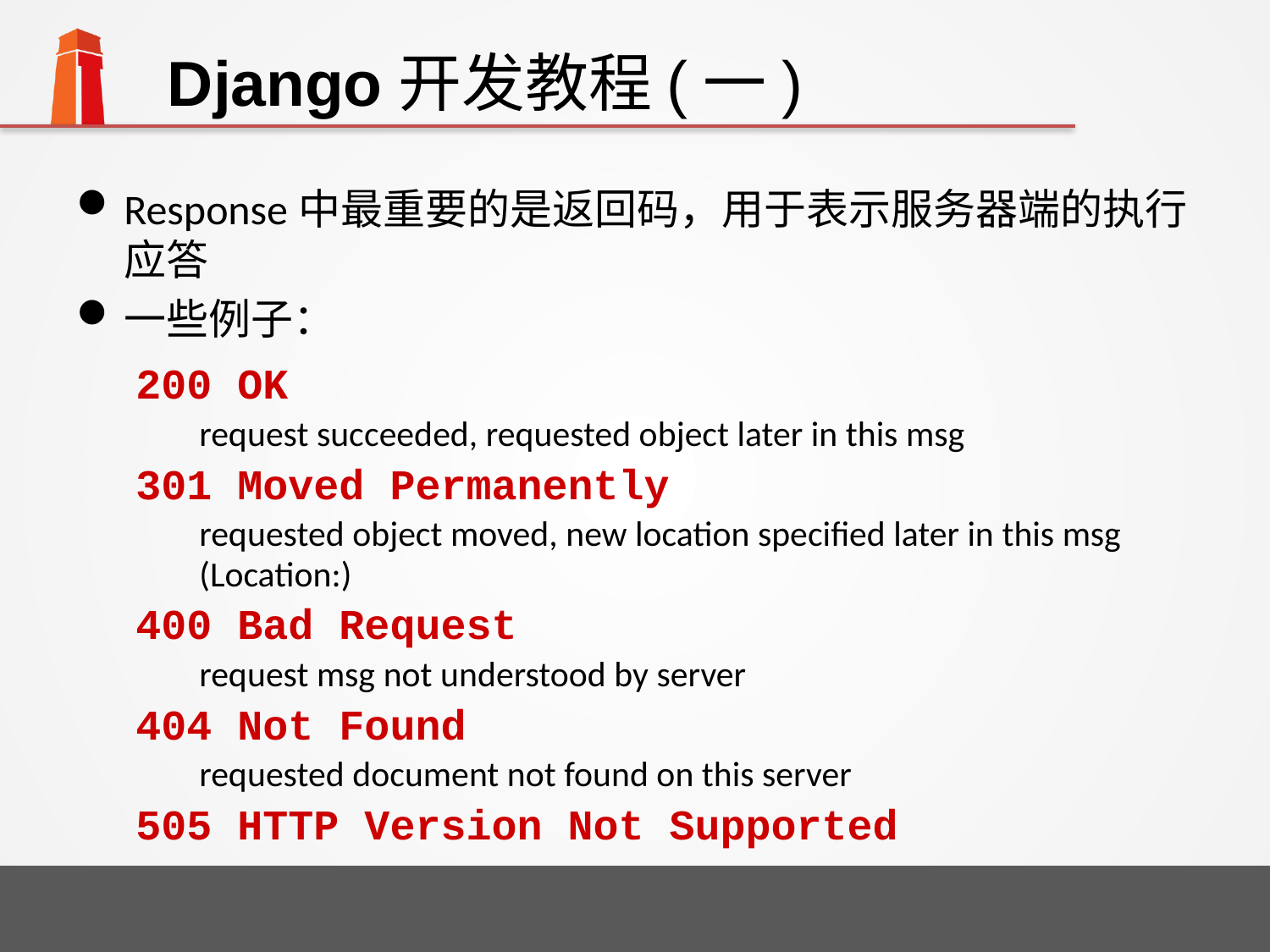

# Django开发教程(一)
Response中最重要的是返回码，用于表示服务器端的执行应答
一些例子：
200 OK
request succeeded, requested object later in this msg
301 Moved Permanently
requested object moved, new location specified later in this msg (Location:)
400 Bad Request
request msg not understood by server
404 Not Found
requested document not found on this server
505 HTTP Version Not Supported